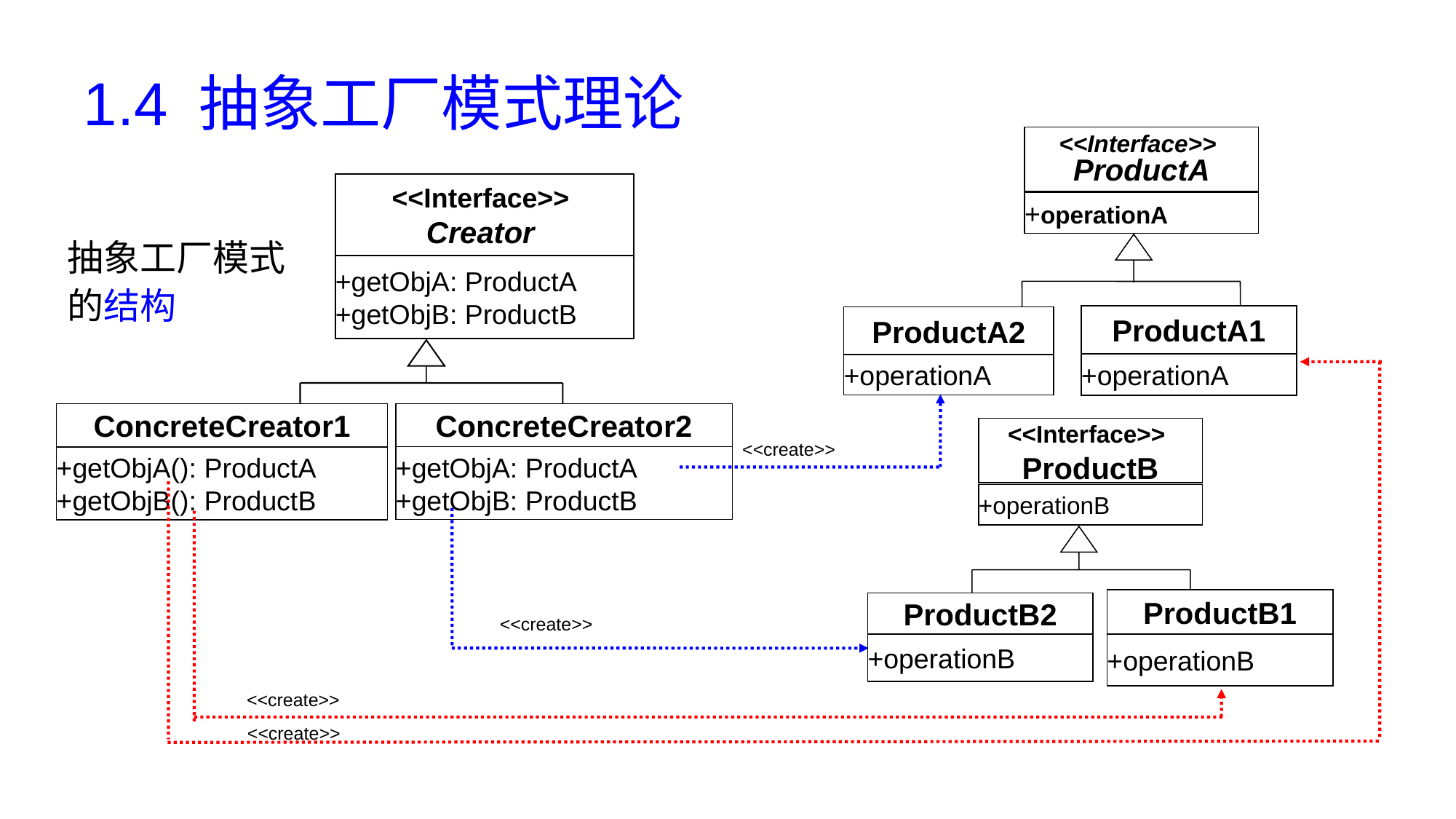

# 1.4 抽象工厂模式理论
<<Interface>>
ProductA
<<Interface>>
Creator
+operationA
抽象工厂模式的结构

+getObjA: ProductA
+getObjB: ProductB

ProductA1
ProductA2

+operationA
+operationA

ConcreteCreator1
ConcreteCreator2
<<Interface>>
ProductB
<<create>>
+getObjA: ProductA
+getObjB: ProductB
+getObjA(): ProductA
+getObjB(): ProductB

+operationB

ProductB1
ProductB2
<<create>>
+operationB
+operationB

<<create>>

<<create>>

15